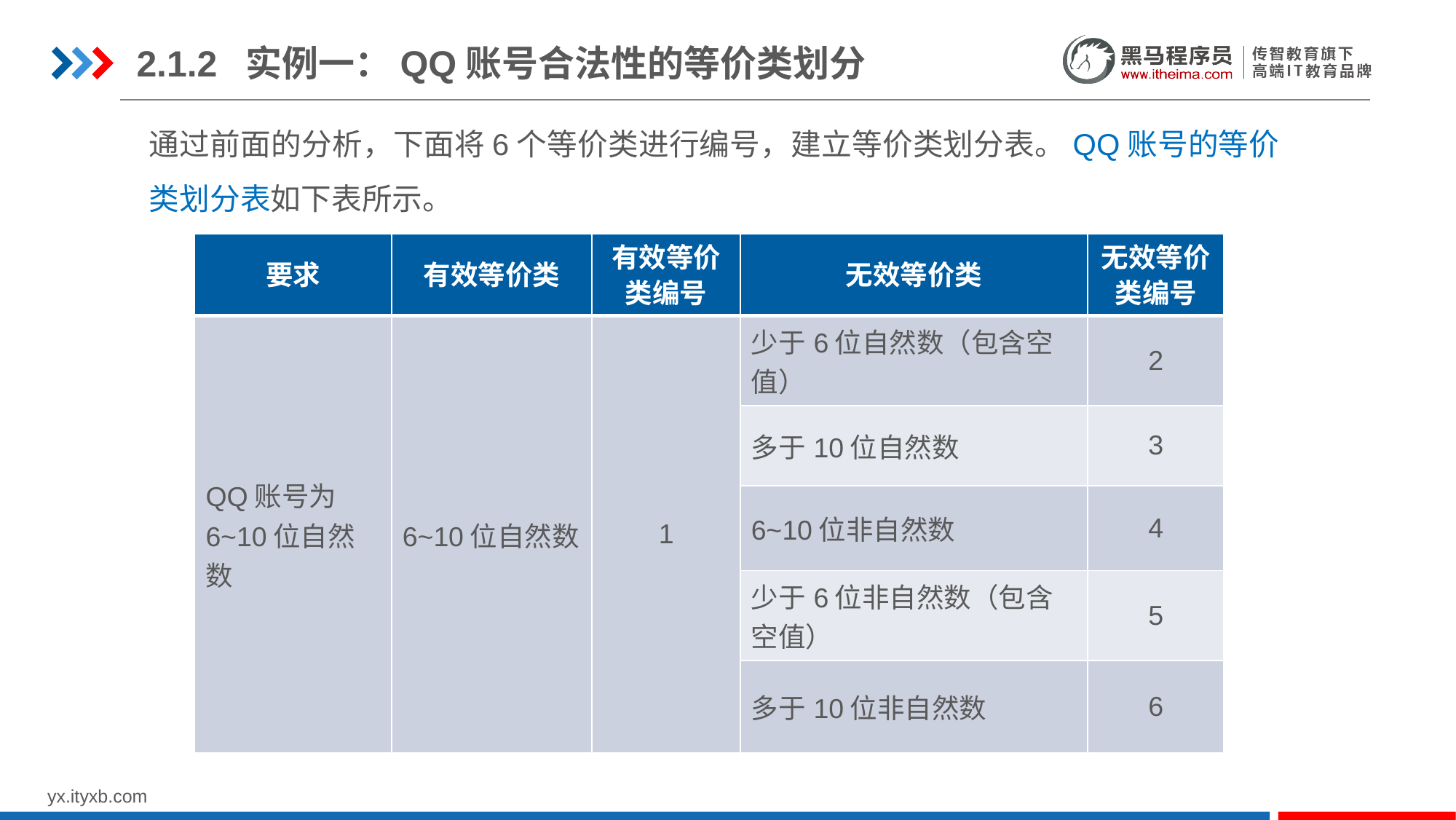

2.1.2	实例一：QQ账号合法性的等价类划分
通过前面的分析，下面将6个等价类进行编号，建立等价类划分表。QQ账号的等价类划分表如下表所示。
| 要求 | 有效等价类 | 有效等价类编号 | 无效等价类 | 无效等价类编号 |
| --- | --- | --- | --- | --- |
| QQ账号为6~10位自然数 | 6~10位自然数 | 1 | 少于6位自然数（包含空值） | 2 |
|  |  |  | 多于10位自然数 | 3 |
|  |  |  | 6~10位非自然数 | 4 |
|  |  |  | 少于6位非自然数（包含空值） | 5 |
|  |  |  | 多于10位非自然数 | 6 |